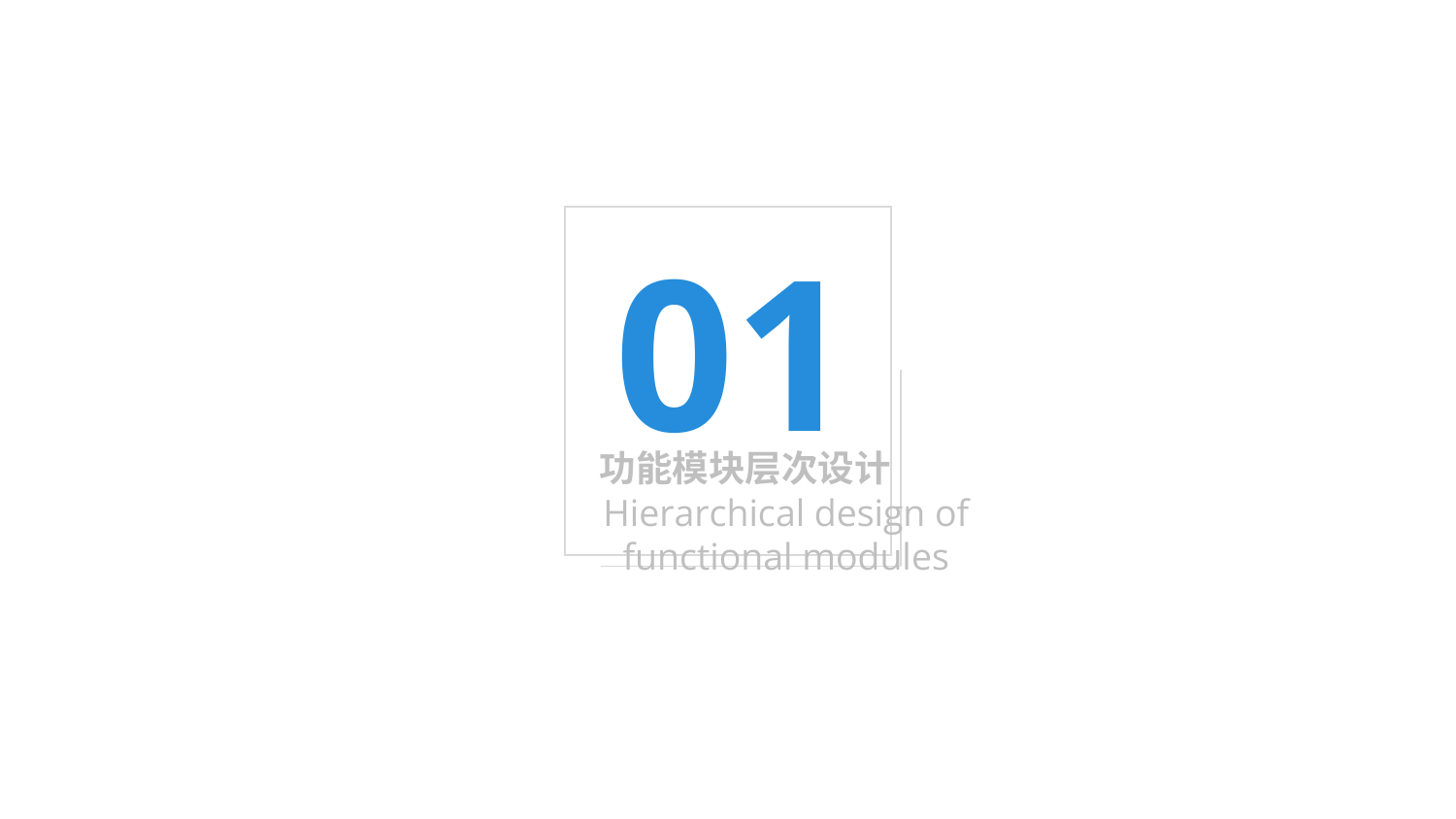

01

功能模块层次设计
Hierarchical design of functional modules